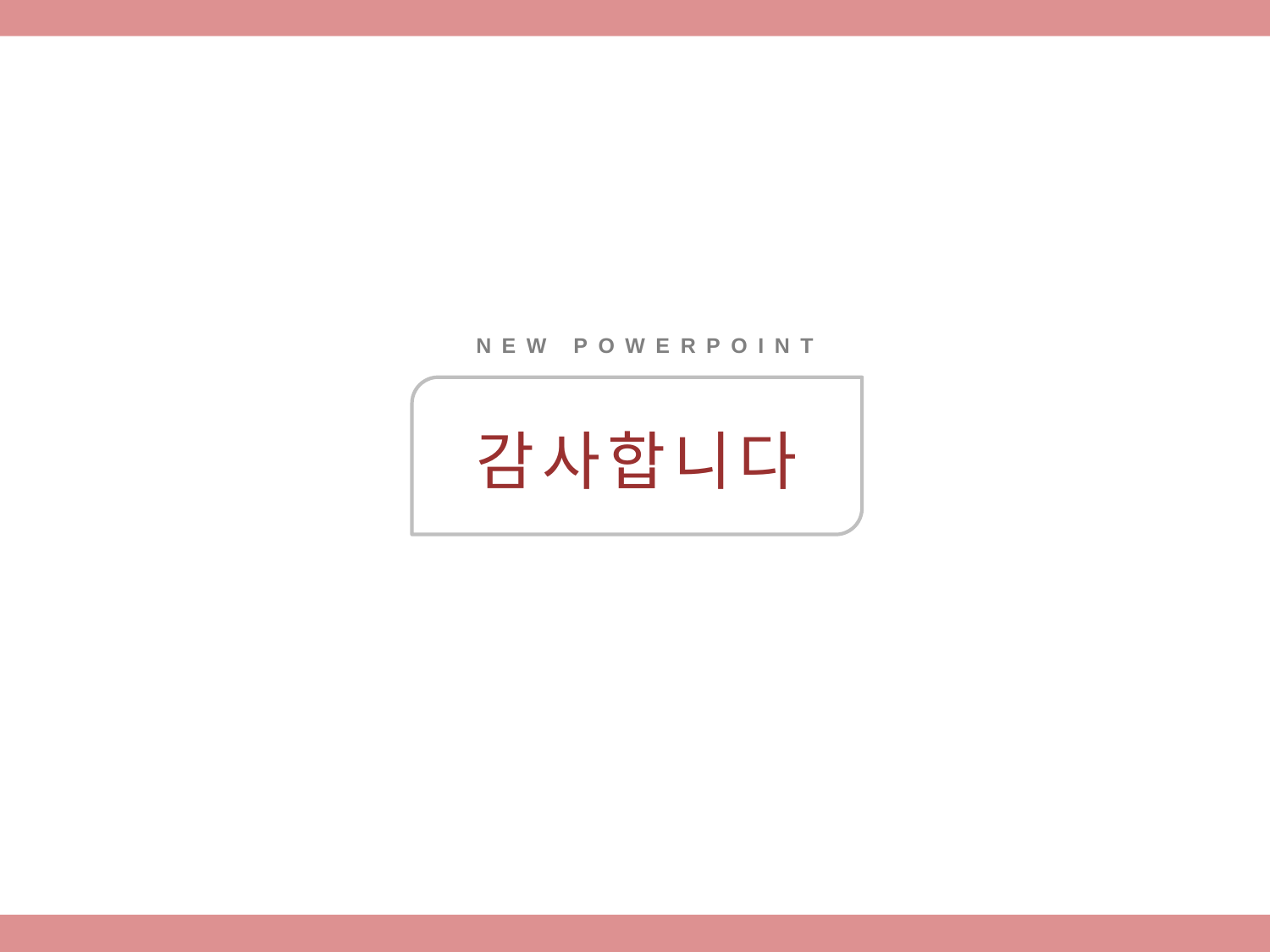

NEW POWERPOINT

감 사 합 니 다